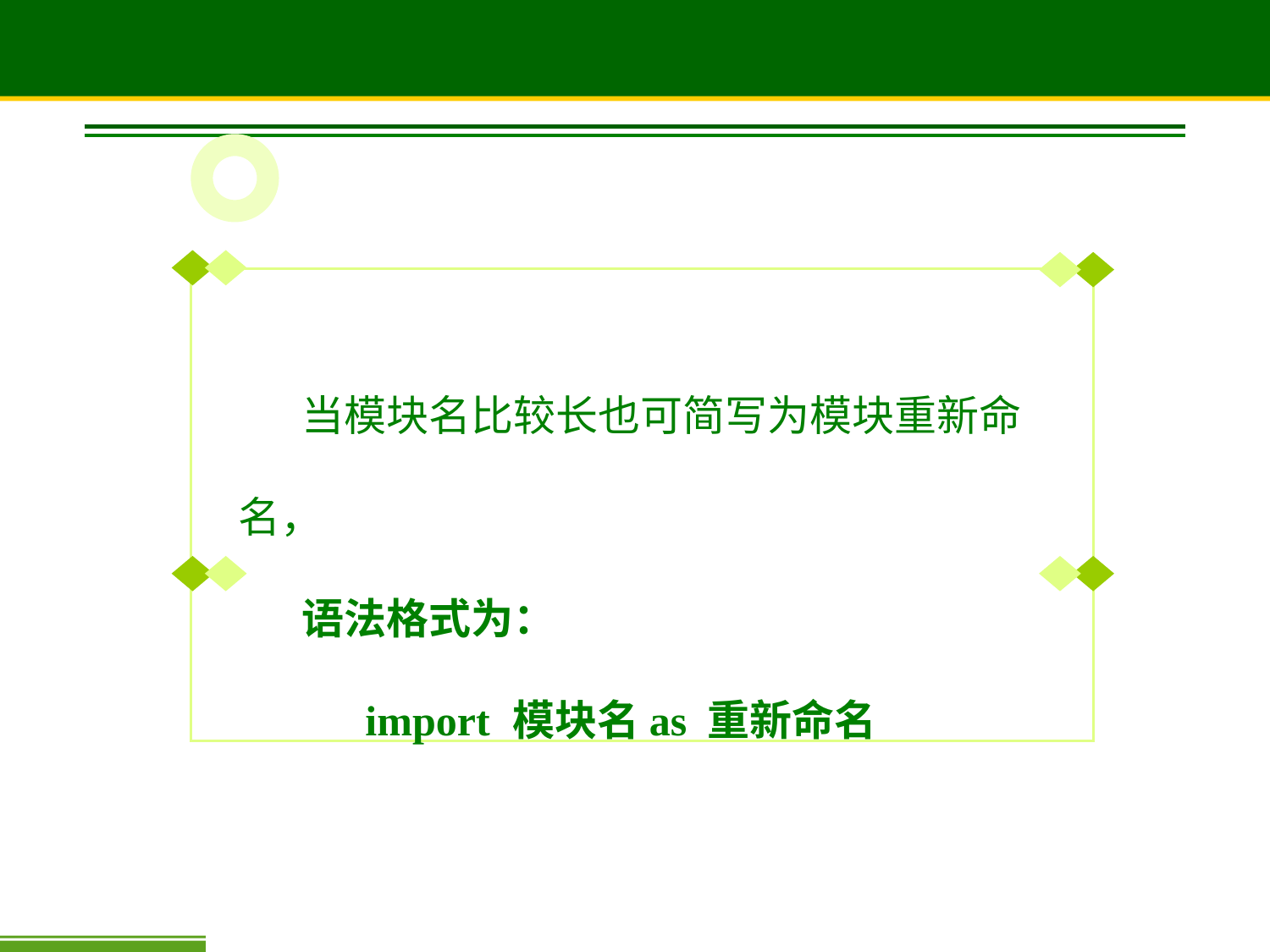

模块导入

当模块名比较长也可简写为模块重新命名，
语法格式为：
	import 模块名as 重新命名